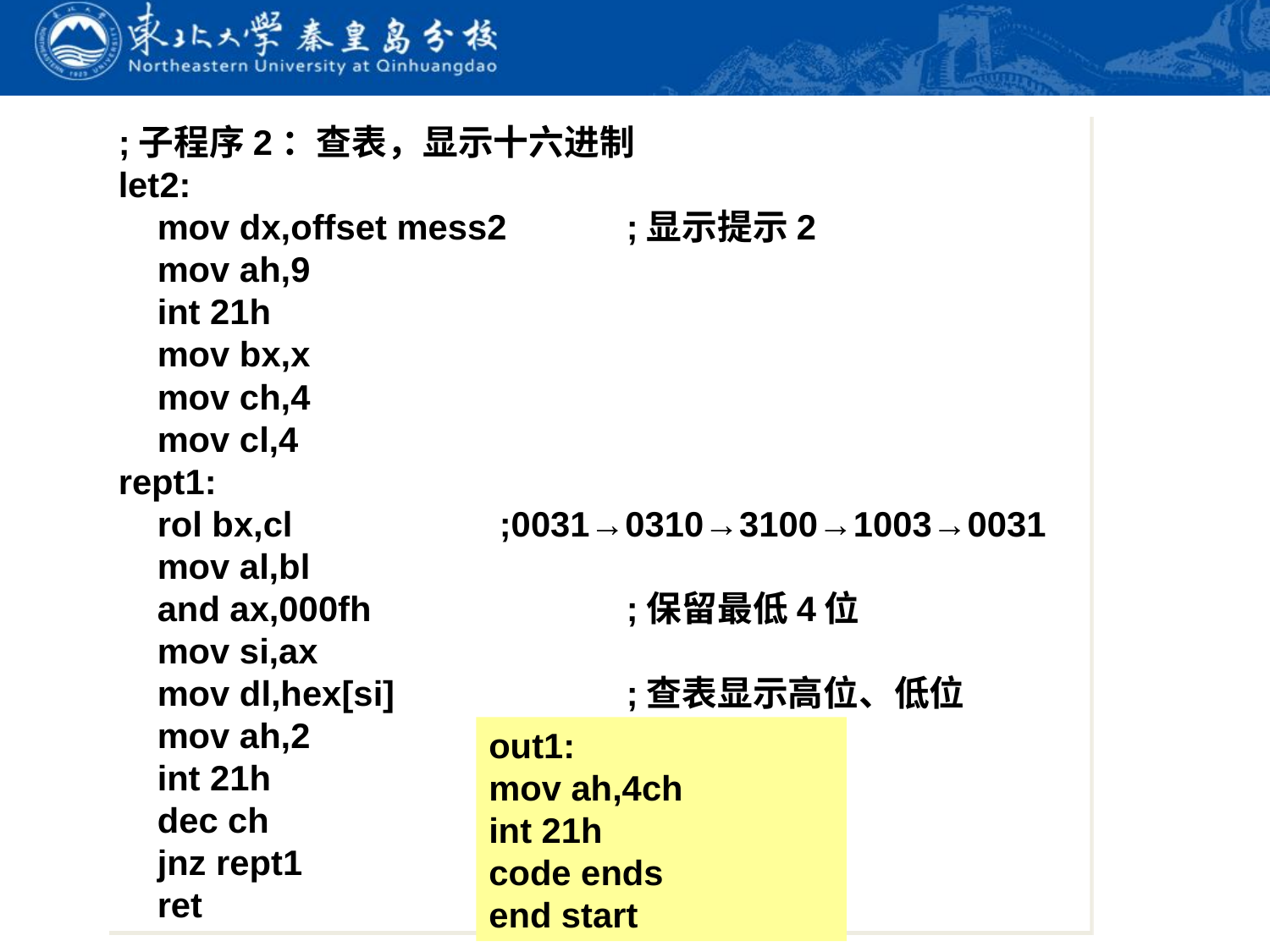

;子程序2：查表，显示十六进制
let2:
    mov dx,offset mess2	;显示提示2
    mov ah,9
    int 21h
    mov bx,x
    mov ch,4
    mov cl,4
rept1:
    rol bx,cl		;0031→0310→3100→1003→0031
    mov al,bl
    and ax,000fh		    	;保留最低4位
    mov si,ax
    mov dl,hex[si]		;查表显示高位、低位
    mov ah,2
    int 21h
    dec ch
    jnz rept1
    ret
out1:
mov ah,4ch
int 21h
code ends
end start